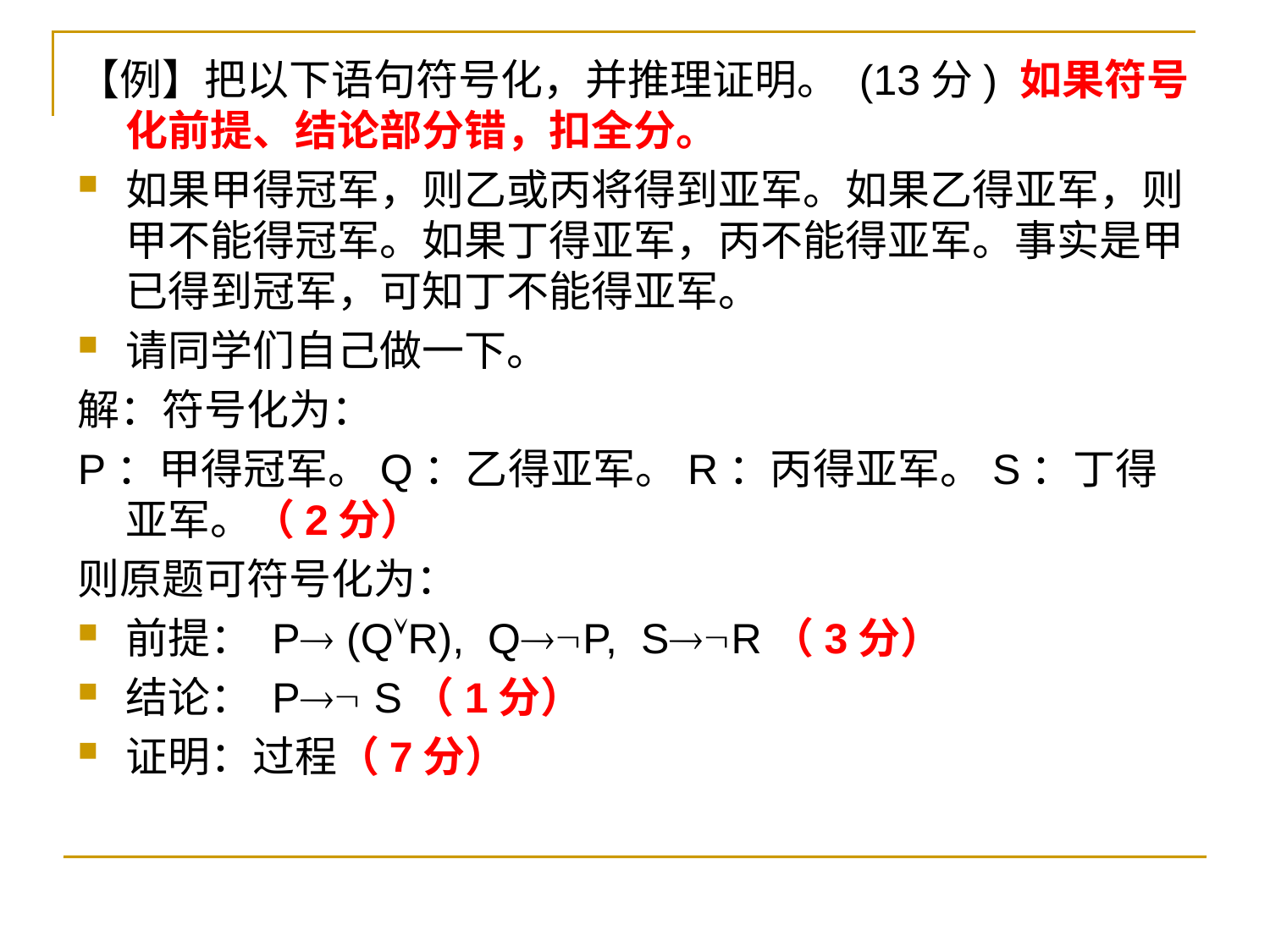

【例】把以下语句符号化，并推理证明。 (13分) 如果符号化前提、结论部分错，扣全分。
如果甲得冠军，则乙或丙将得到亚军。如果乙得亚军，则甲不能得冠军。如果丁得亚军，丙不能得亚军。事实是甲已得到冠军，可知丁不能得亚军。
请同学们自己做一下。
解：符号化为：
P：甲得冠军。Q：乙得亚军。R：丙得亚军。S：丁得亚军。（2分）
则原题可符号化为：
前提： P→ (Q∨R),  Q→¬P,  S→¬R（3分）
结论： P→¬ S（1分）
证明：过程（7分）